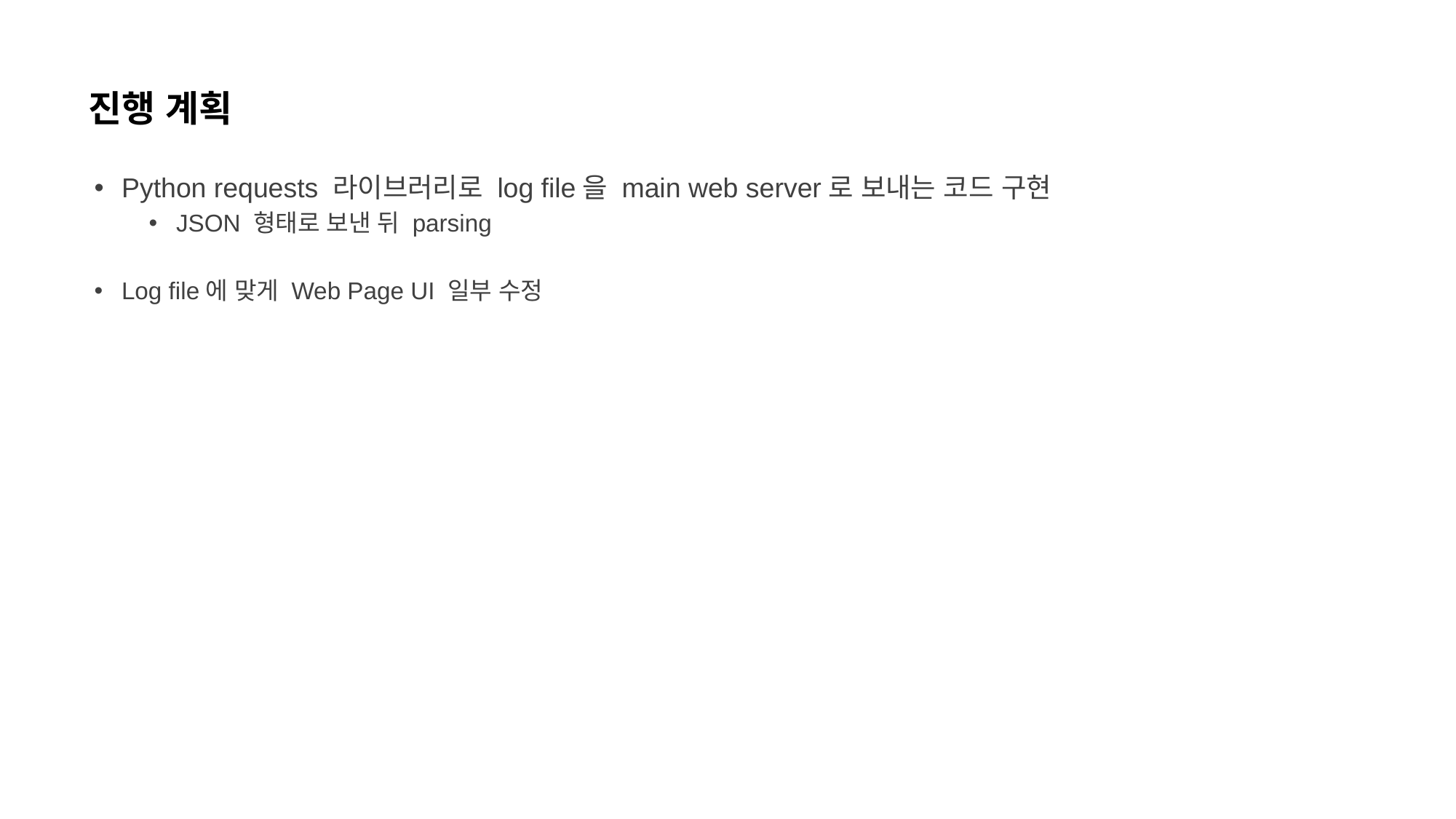

# 진행 계획
Python requests 라이브러리로 log file을 main web server로 보내는 코드 구현
JSON 형태로 보낸 뒤 parsing

Log file에 맞게 Web Page UI 일부 수정